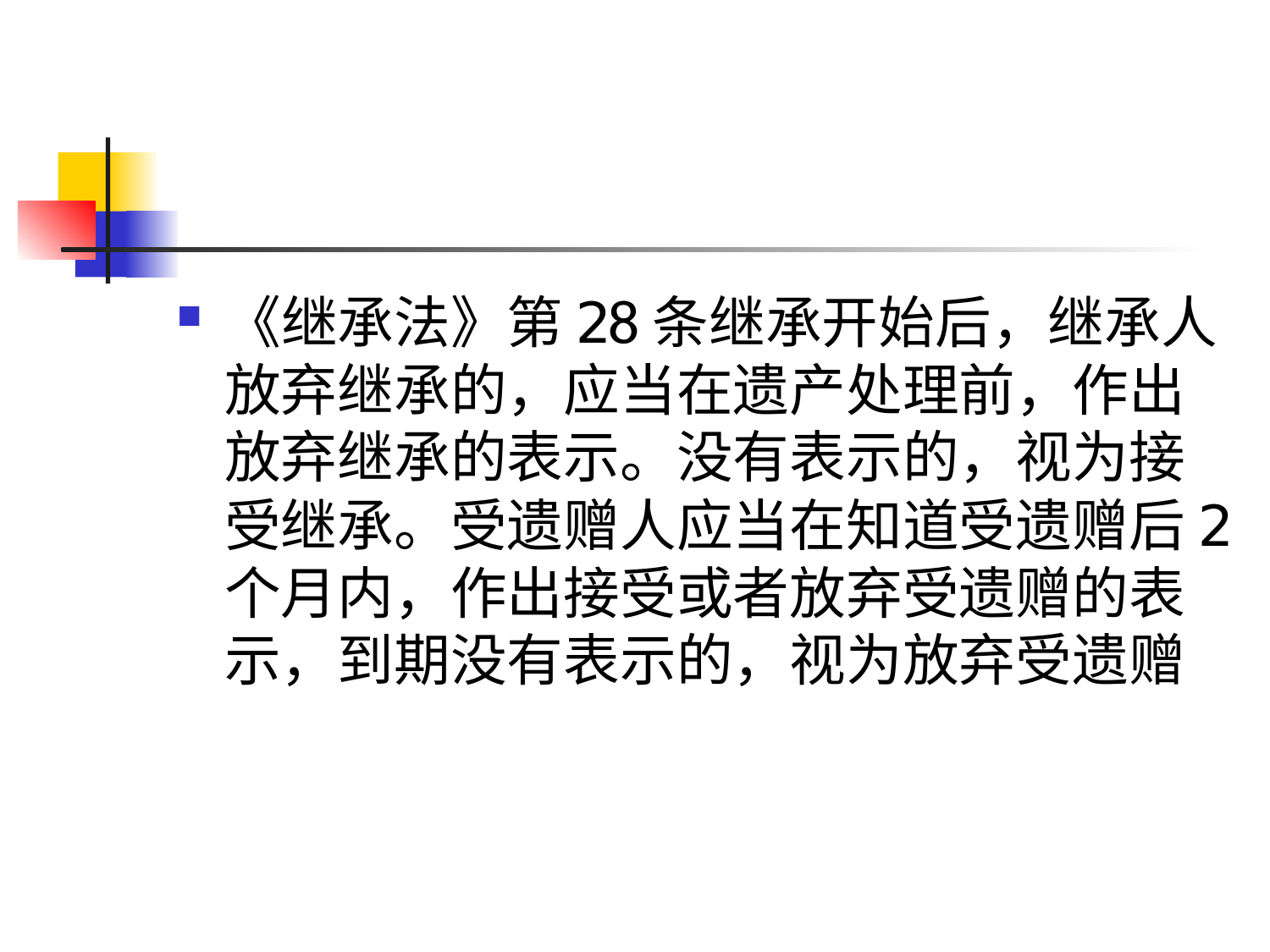

#
《继承法》第28条继承开始后，继承人放弃继承的，应当在遗产处理前，作出放弃继承的表示。没有表示的，视为接受继承。受遗赠人应当在知道受遗赠后2个月内，作出接受或者放弃受遗赠的表示，到期没有表示的，视为放弃受遗赠